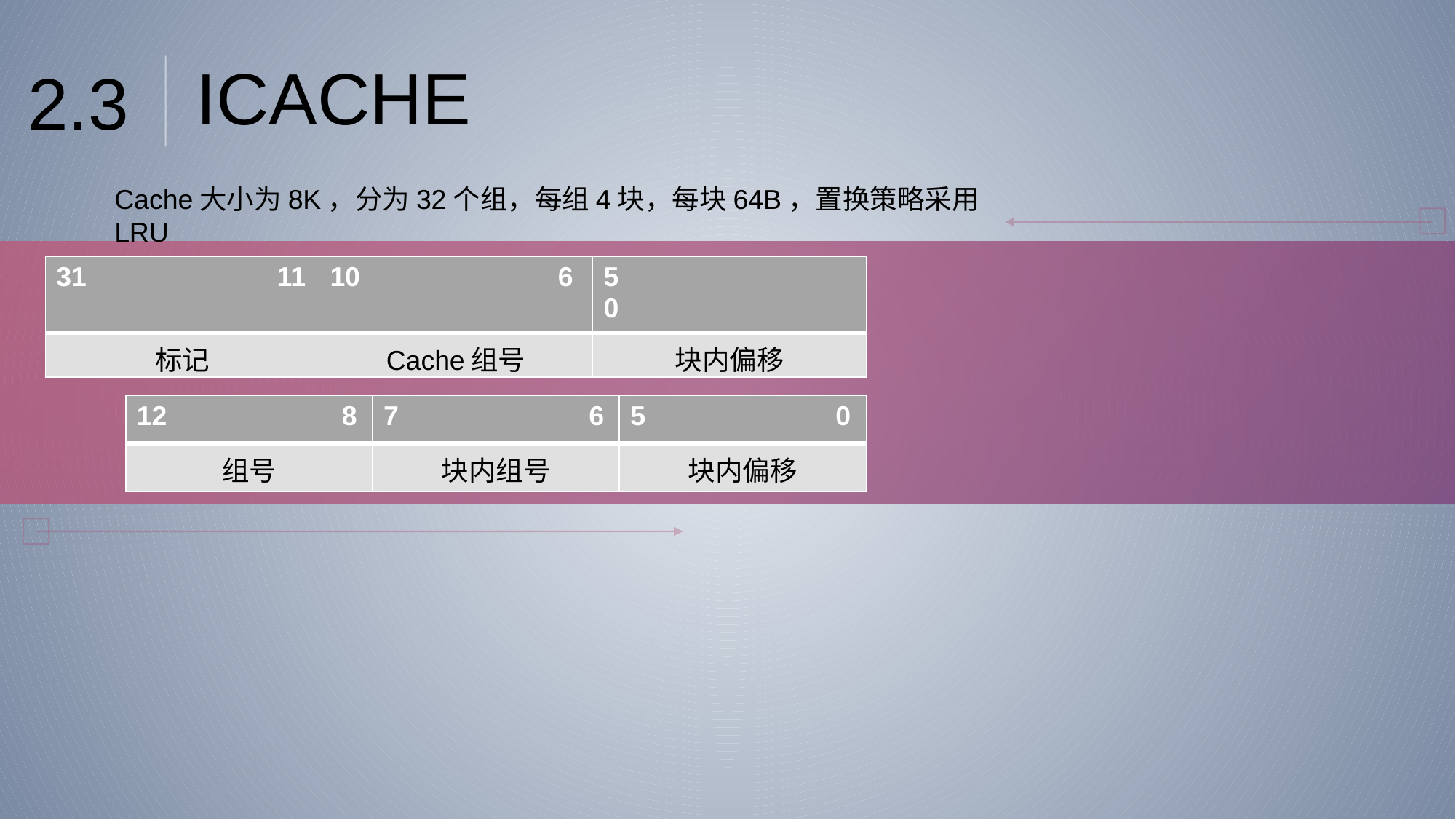

ICACHE
2.3
Cache大小为8K，分为32个组，每组4块，每块64B，置换策略采用LRU
| 31 11 | 10 6 | 5 0 |
| --- | --- | --- |
| 标记 | Cache组号 | 块内偏移 |
| 12 8 | 7 6 | 5 0 |
| --- | --- | --- |
| 组号 | 块内组号 | 块内偏移 |